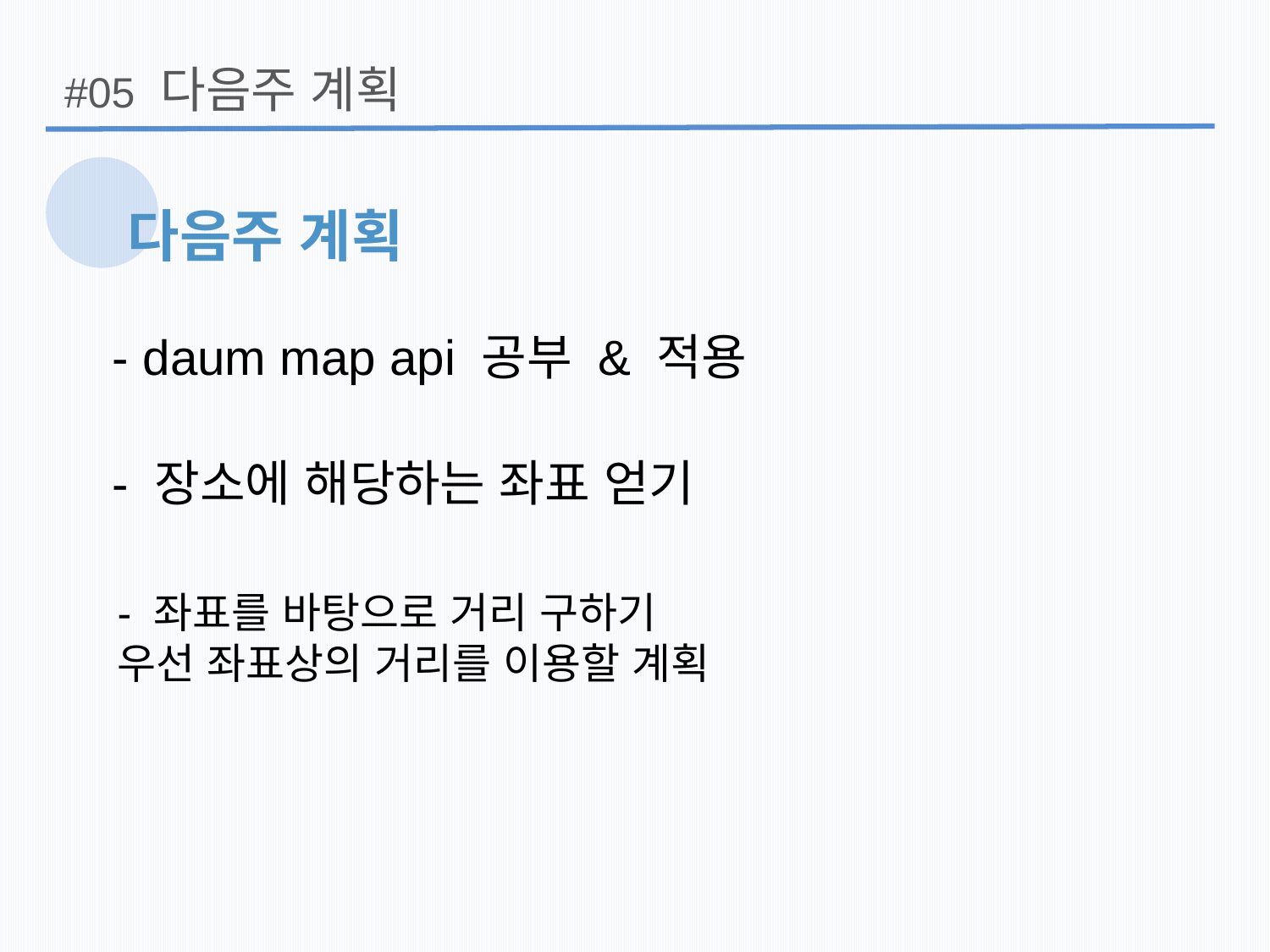

다음주 계획
#05

다음주 계획
- daum map api 공부 & 적용
- 장소에 해당하는 좌표 얻기
- 좌표를 바탕으로 거리 구하기
우선 좌표상의 거리를 이용할 계획